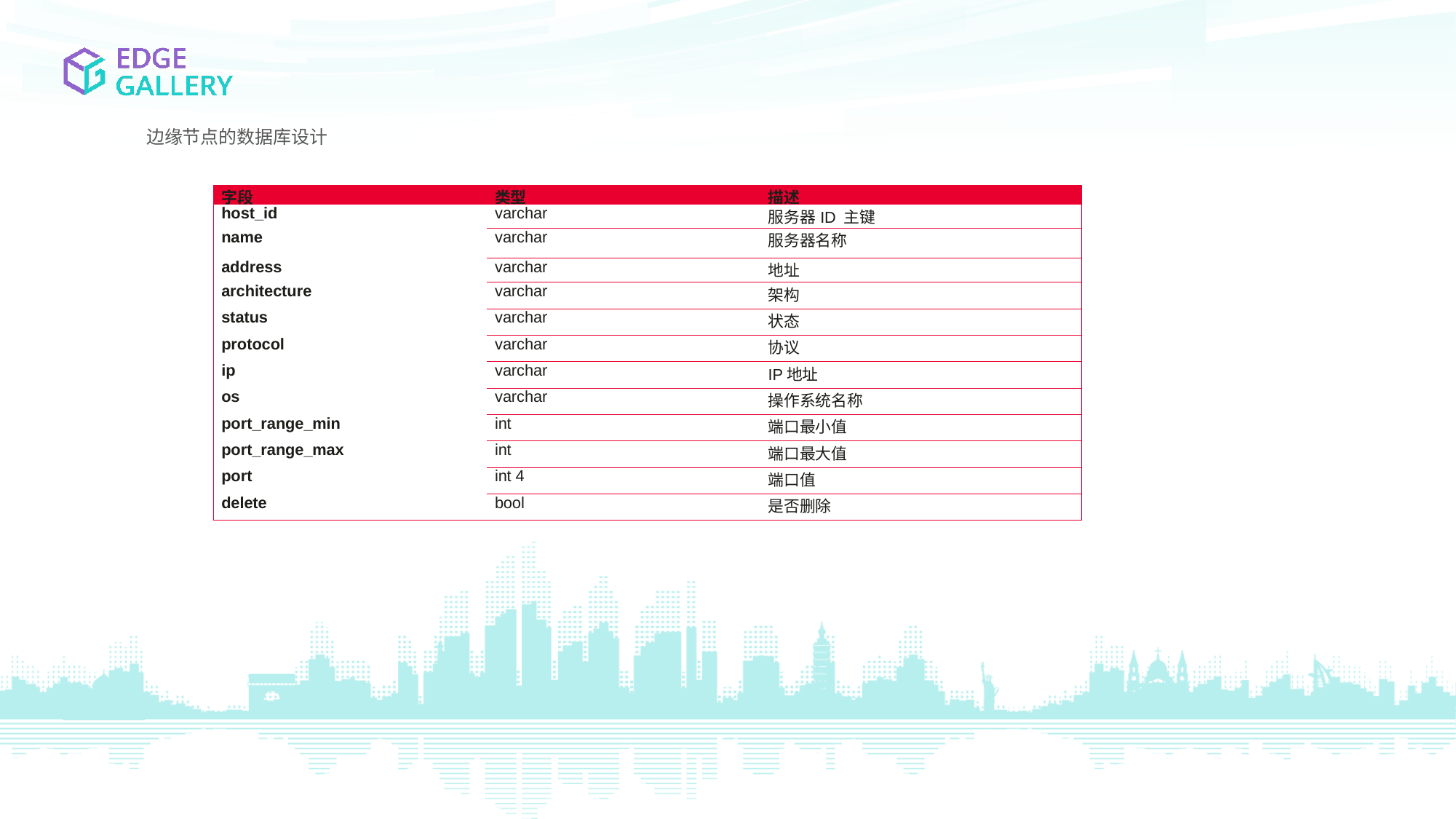

边缘节点的数据库设计
| 字段 | 类型 | 描述 |
| --- | --- | --- |
| host\_id | varchar | 服务器ID 主键 |
| name | varchar | 服务器名称 |
| address | varchar | 地址 |
| architecture | varchar | 架构 |
| status | varchar | 状态 |
| protocol | varchar | 协议 |
| ip | varchar | IP地址 |
| os | varchar | 操作系统名称 |
| port\_range\_min | int | 端口最小值 |
| port\_range\_max | int | 端口最大值 |
| port | int 4 | 端口值 |
| delete | bool | 是否删除 |